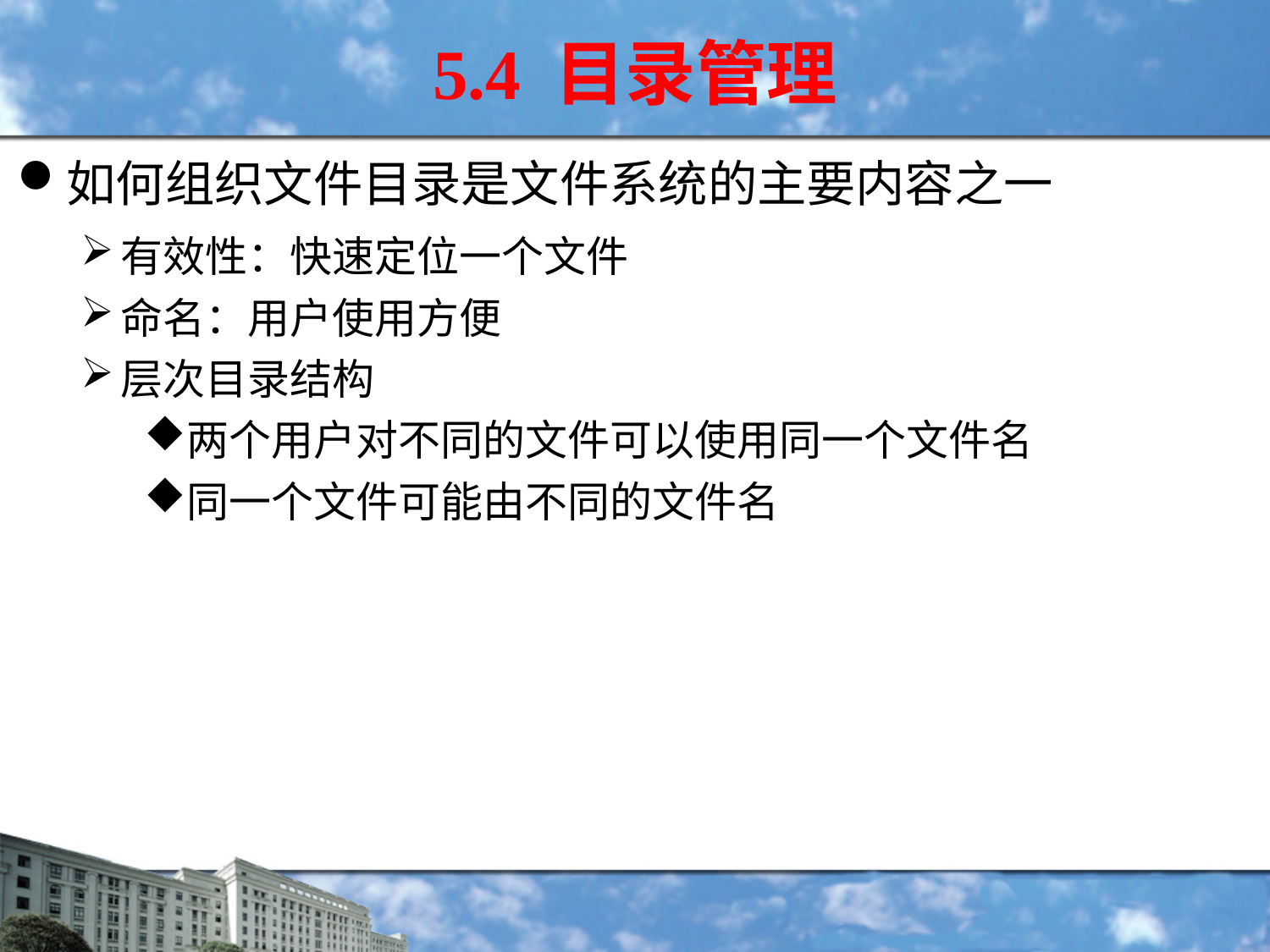

5.4 目录管理
如何组织文件目录是文件系统的主要内容之一
有效性：快速定位一个文件
命名：用户使用方便
层次目录结构
两个用户对不同的文件可以使用同一个文件名
同一个文件可能由不同的文件名